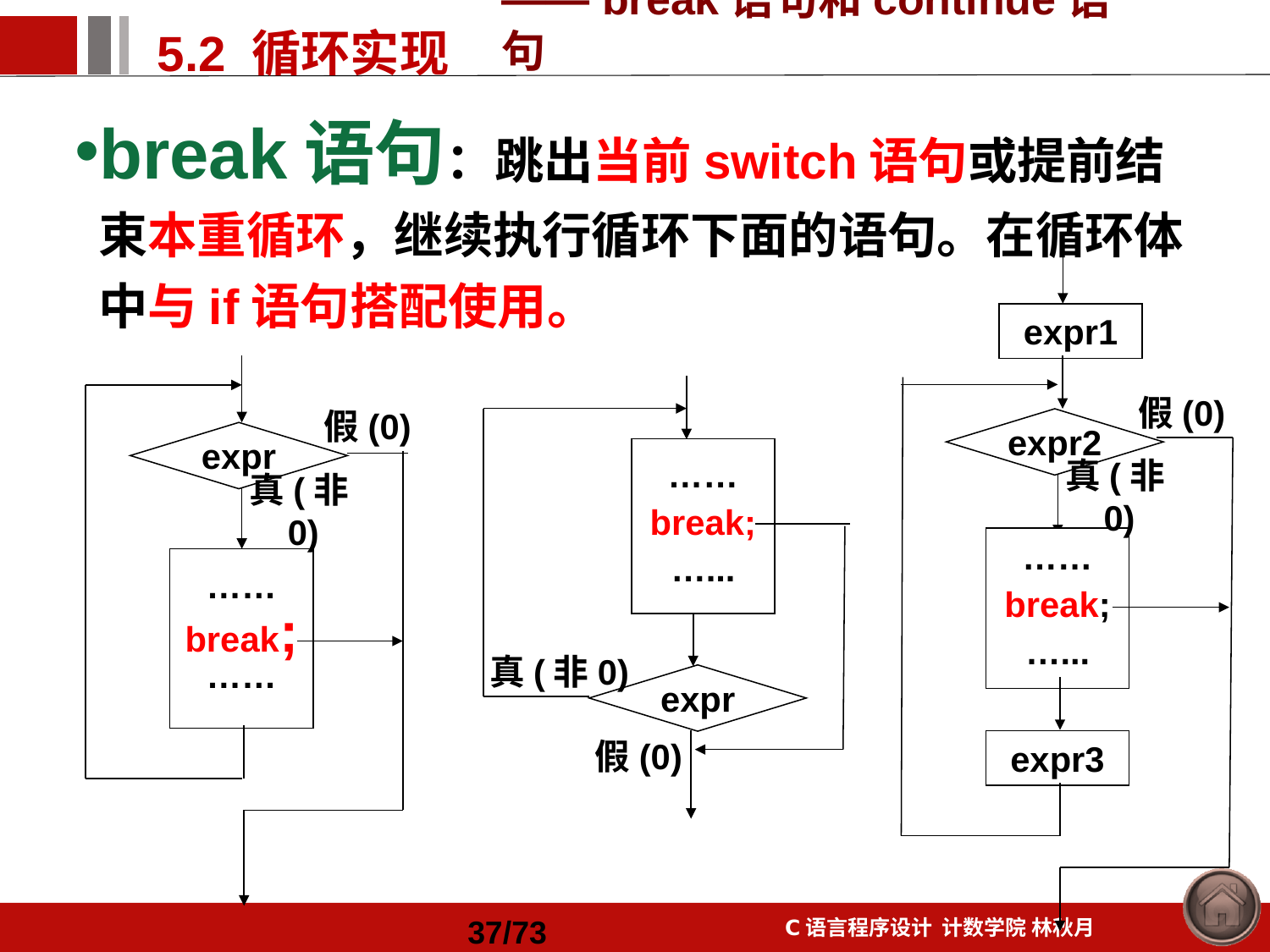

—— break语句和continue语句
break语句：跳出当前switch语句或提前结束本重循环，继续执行循环下面的语句。在循环体中与if语句搭配使用。
expr1
假(0)
expr2
真(非0)
……
break;
…...
expr3
假(0)
expr
真(非0)
……
break;
……
……
break;
…...
真(非0)
expr
假(0)